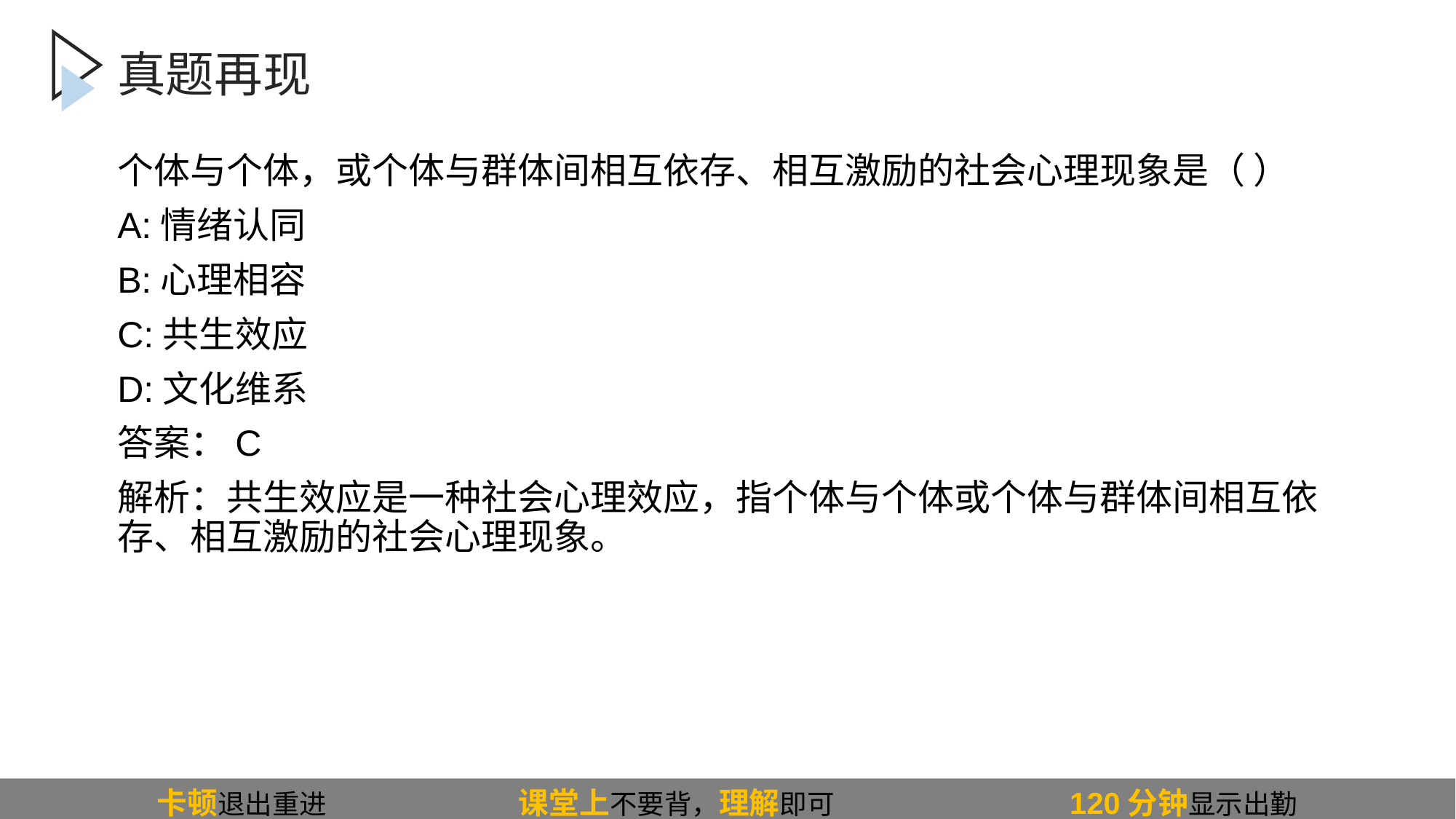

# 真题再现
个体与个体，或个体与群体间相互依存、相互激励的社会心理现象是（ ）
A:情绪认同
B:心理相容
C:共生效应
D:文化维系
答案：C
解析：共生效应是一种社会心理效应，指个体与个体或个体与群体间相互依存、相互激励的社会心理现象。